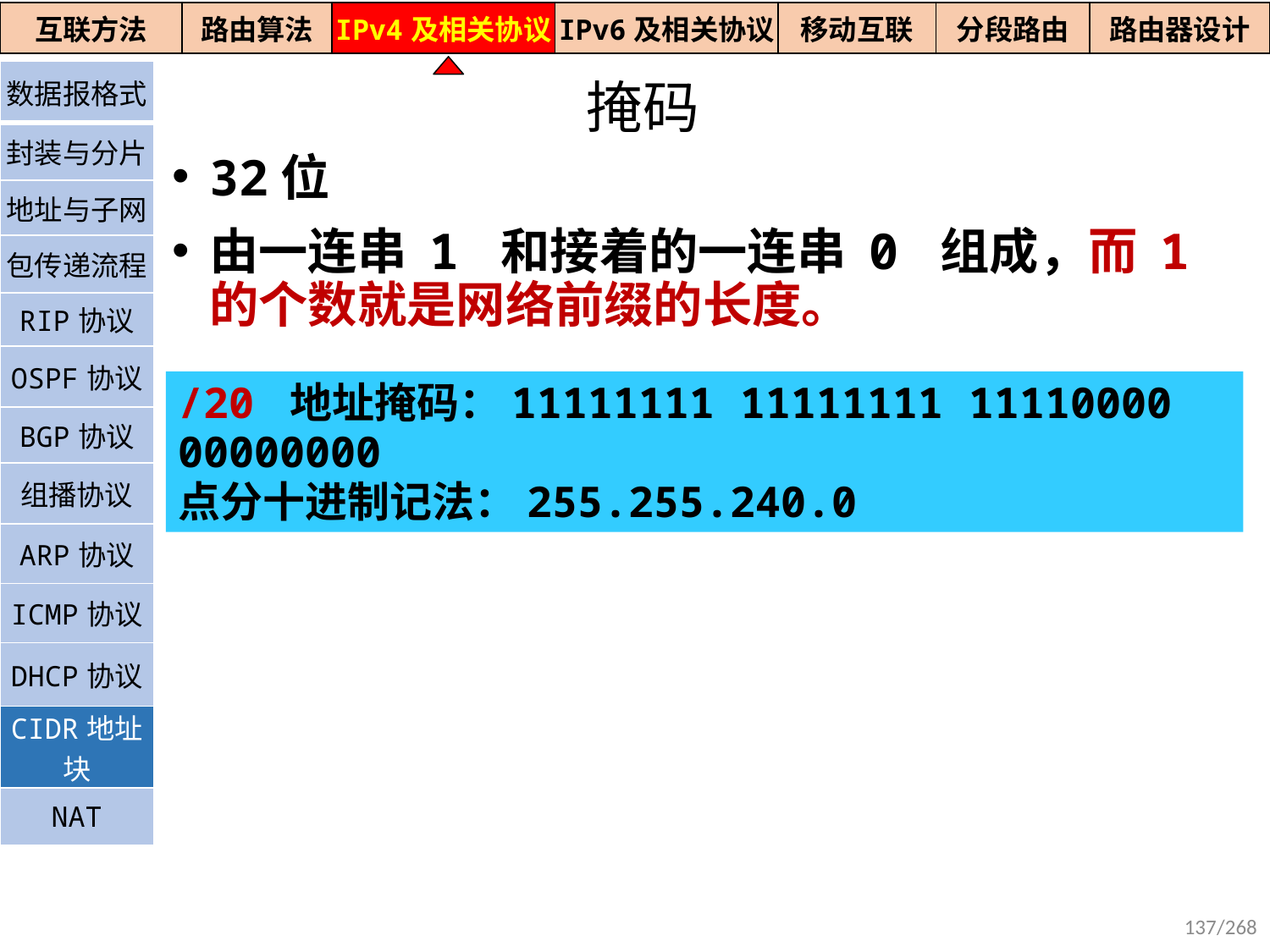

| 互联方法 | 路由算法 | IPv4及相关协议 | IPv6及相关协议 | 移动互联 | 分段路由 | 路由器设计 |
| --- | --- | --- | --- | --- | --- | --- |

| 数据报格式 |
| --- |
| 封装与分片 |
| 地址与子网 |
| 包传递流程 |
| RIP协议 |
| OSPF协议 |
| BGP协议 |
| 组播协议 |
| ARP协议 |
| ICMP协议 |
| DHCP协议 |
| CIDR地址块 |
| NAT |
掩码
32位
由一连串 1 和接着的一连串 0 组成，而 1 的个数就是网络前缀的长度。
/20 地址掩码：11111111 11111111 11110000 00000000
点分十进制记法：255.255.240.0
137/268